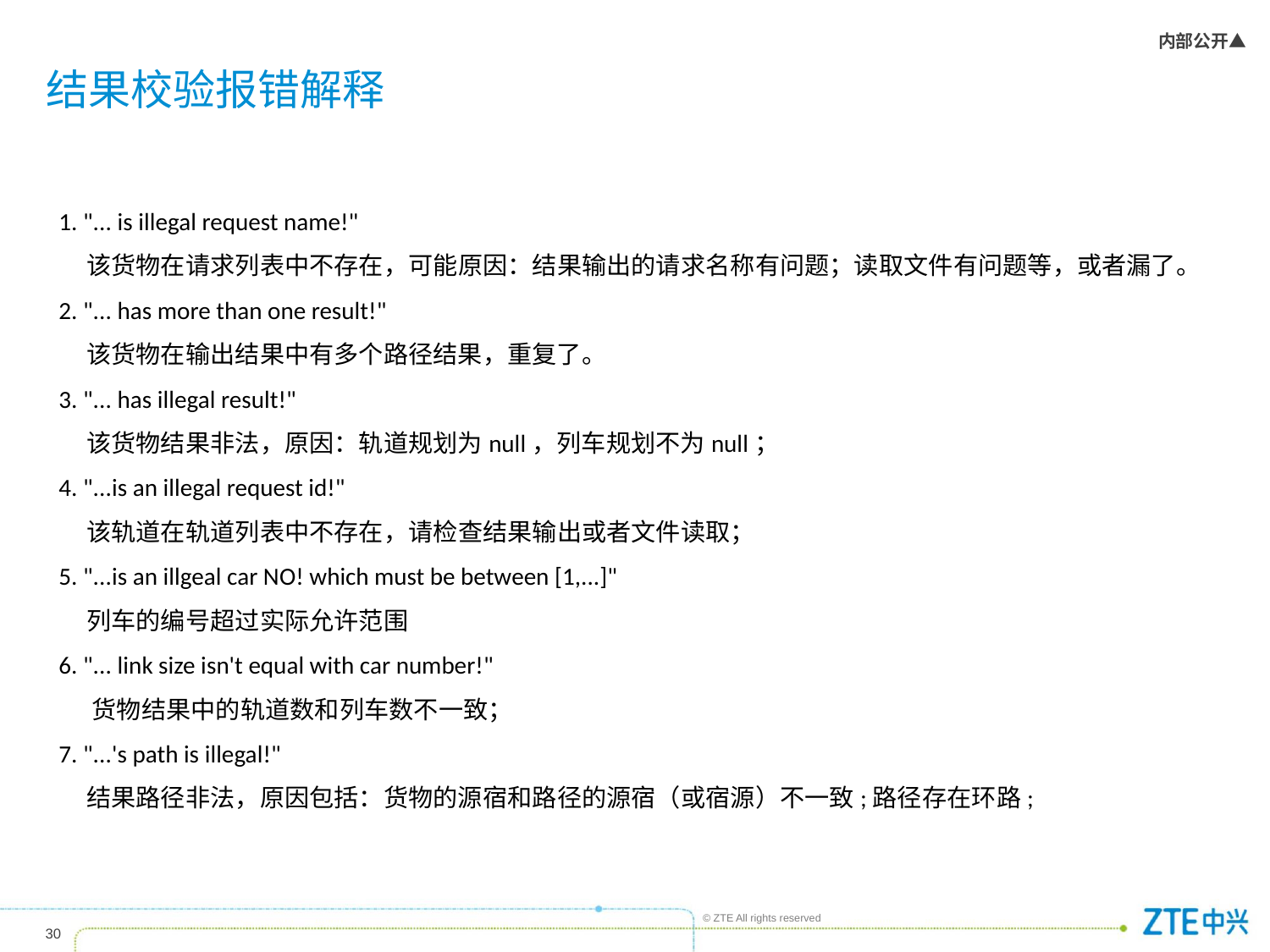

# 结果校验报错解释
1. "... is illegal request name!"
    该货物在请求列表中不存在，可能原因：结果输出的请求名称有问题；读取文件有问题等，或者漏了。
2. "... has more than one result!"
    该货物在输出结果中有多个路径结果，重复了。
3. "... has illegal result!"
    该货物结果非法，原因：轨道规划为null，列车规划不为null；
4. "...is an illegal request id!"
    该轨道在轨道列表中不存在，请检查结果输出或者文件读取；
5. "...is an illgeal car NO! which must be between [1,...]"
    列车的编号超过实际允许范围
6. "... link size isn't equal with car number!"
     货物结果中的轨道数和列车数不一致；
7. "...'s path is illegal!"
    结果路径非法，原因包括：货物的源宿和路径的源宿（或宿源）不一致;路径存在环路;